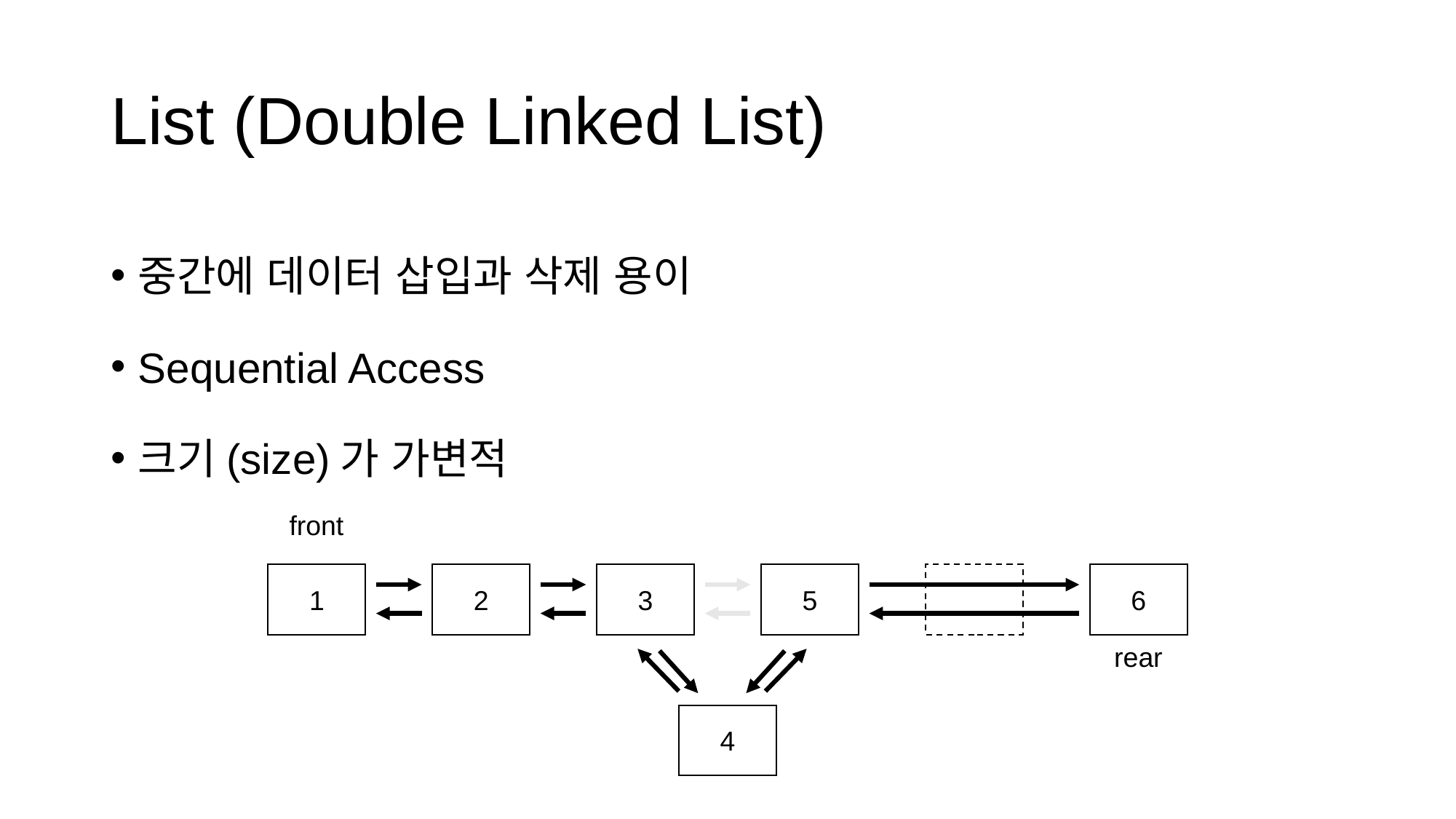

# List (Double Linked List)
중간에 데이터 삽입과 삭제 용이
Sequential Access
크기(size)가 가변적
front
2
3
5

6
1
rear
4